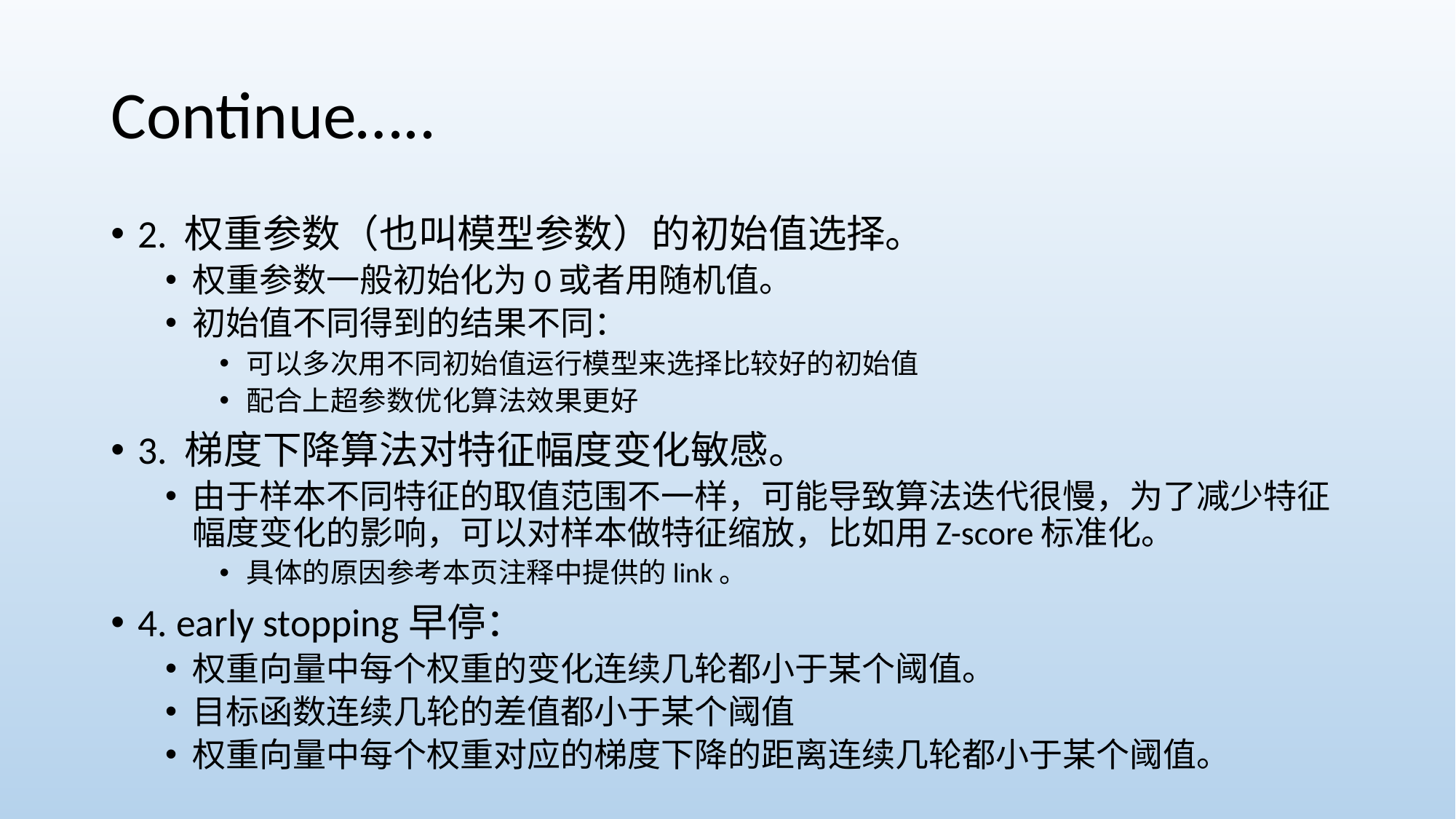

# Continue…..
2. 权重参数（也叫模型参数）的初始值选择。
权重参数一般初始化为0或者用随机值。
初始值不同得到的结果不同：
可以多次用不同初始值运行模型来选择比较好的初始值
配合上超参数优化算法效果更好
3. 梯度下降算法对特征幅度变化敏感。
由于样本不同特征的取值范围不一样，可能导致算法迭代很慢，为了减少特征幅度变化的影响，可以对样本做特征缩放，比如用Z-score标准化。
具体的原因参考本页注释中提供的link。
4. early stopping早停：
权重向量中每个权重的变化连续几轮都小于某个阈值。
目标函数连续几轮的差值都小于某个阈值
权重向量中每个权重对应的梯度下降的距离连续几轮都小于某个阈值。